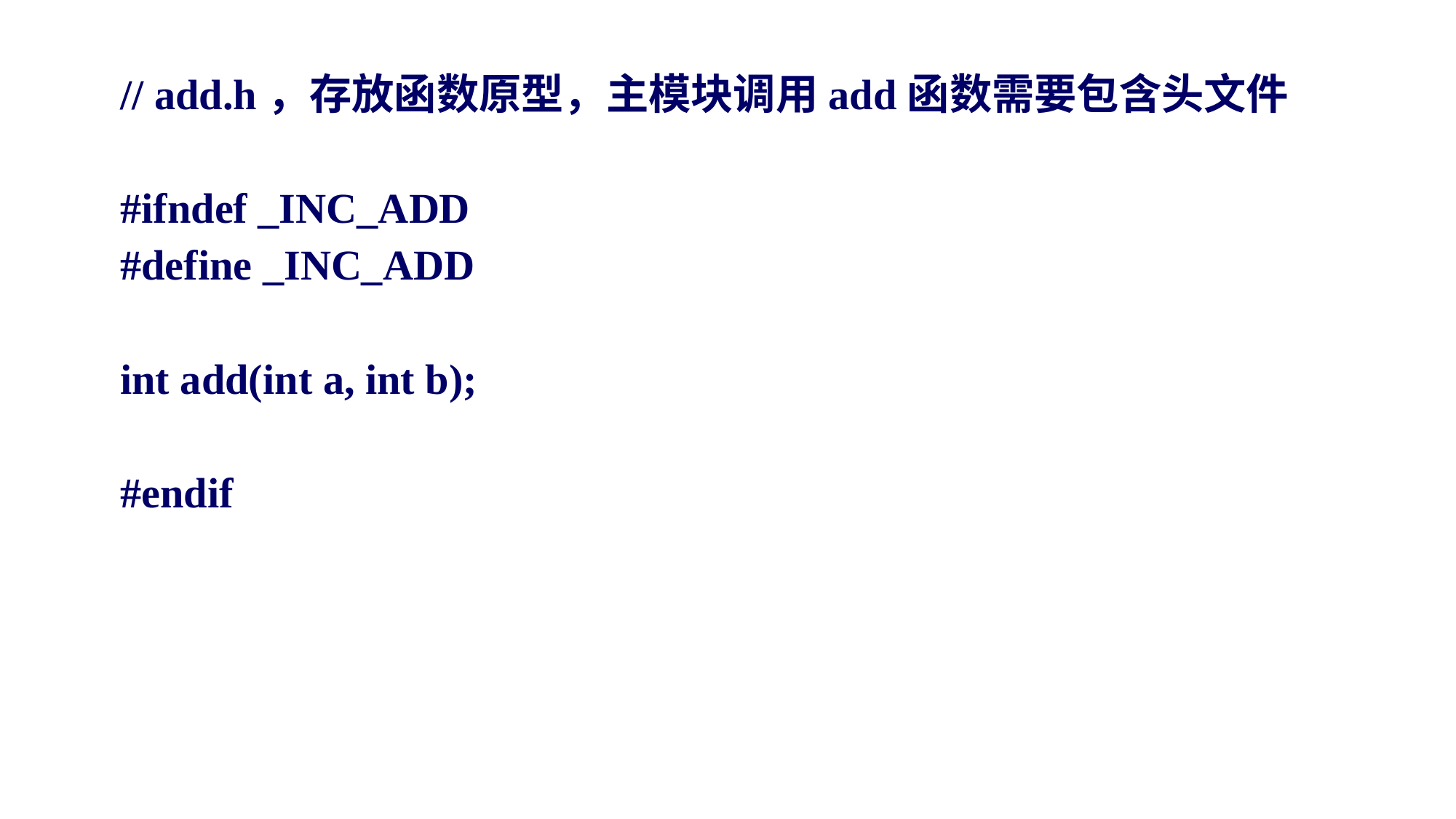

// add.h，存放函数原型，主模块调用add函数需要包含头文件

#ifndef _INC_ADD
#define _INC_ADD

int add(int a, int b);

#endif